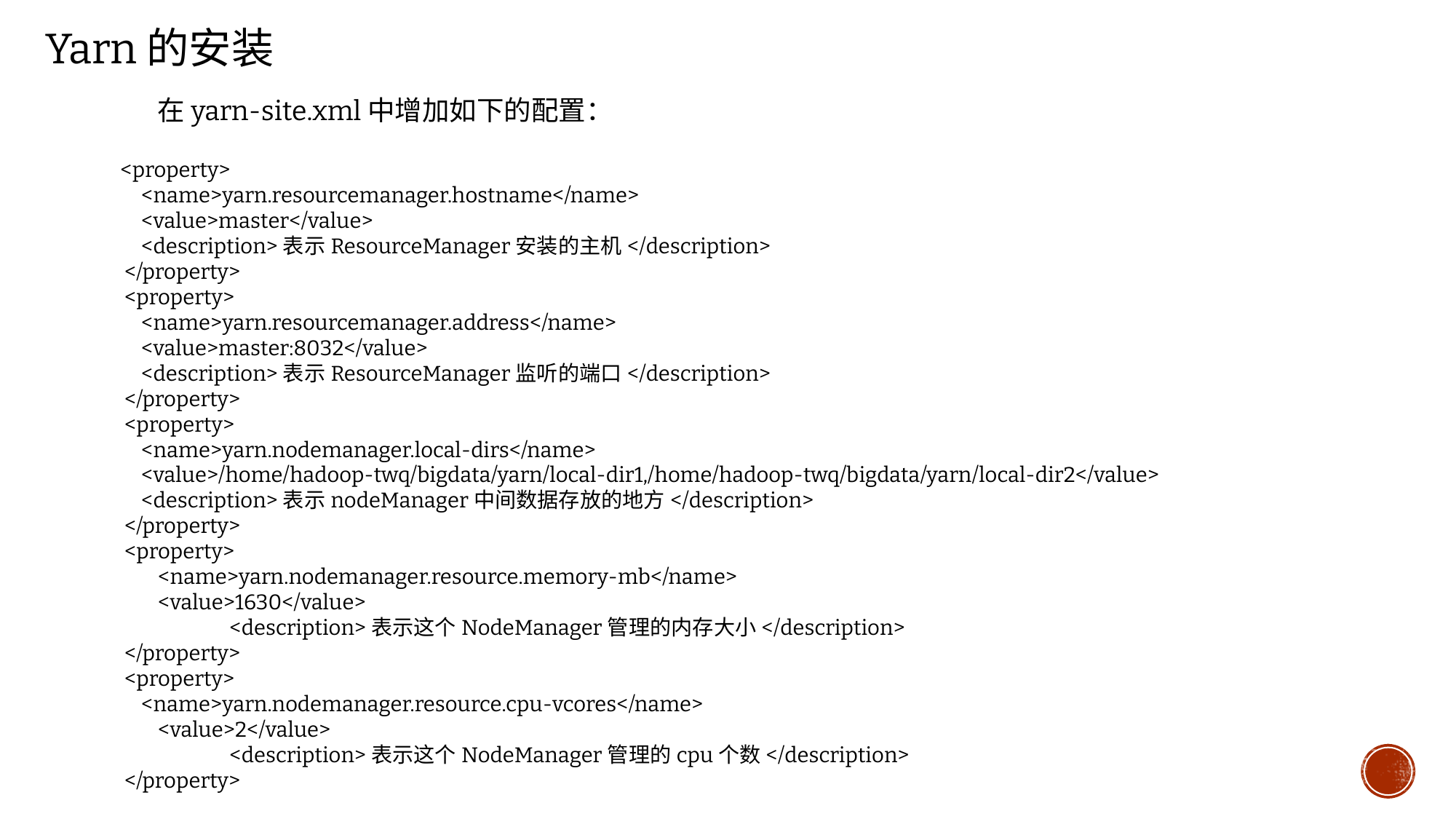

Yarn的安装
在yarn-site.xml中增加如下的配置：
   <property>
        <name>yarn.resourcemanager.hostname</name>
        <value>master</value>
        <description>表示ResourceManager安装的主机</description>
    </property>
    <property>
        <name>yarn.resourcemanager.address</name>
        <value>master:8032</value>
        <description>表示ResourceManager监听的端口</description>
    </property>
    <property>
        <name>yarn.nodemanager.local-dirs</name>
        <value>/home/hadoop-twq/bigdata/yarn/local-dir1,/home/hadoop-twq/bigdata/yarn/local-dir2</value>
        <description>表示nodeManager中间数据存放的地方</description>
    </property>
    <property>
            <name>yarn.nodemanager.resource.memory-mb</name>
            <value>1630</value>
	   <description>表示这个NodeManager管理的内存大小</description>
    </property>
    <property>
        <name>yarn.nodemanager.resource.cpu-vcores</name>
            <value>2</value>
	   <description>表示这个NodeManager管理的cpu个数</description>
    </property>